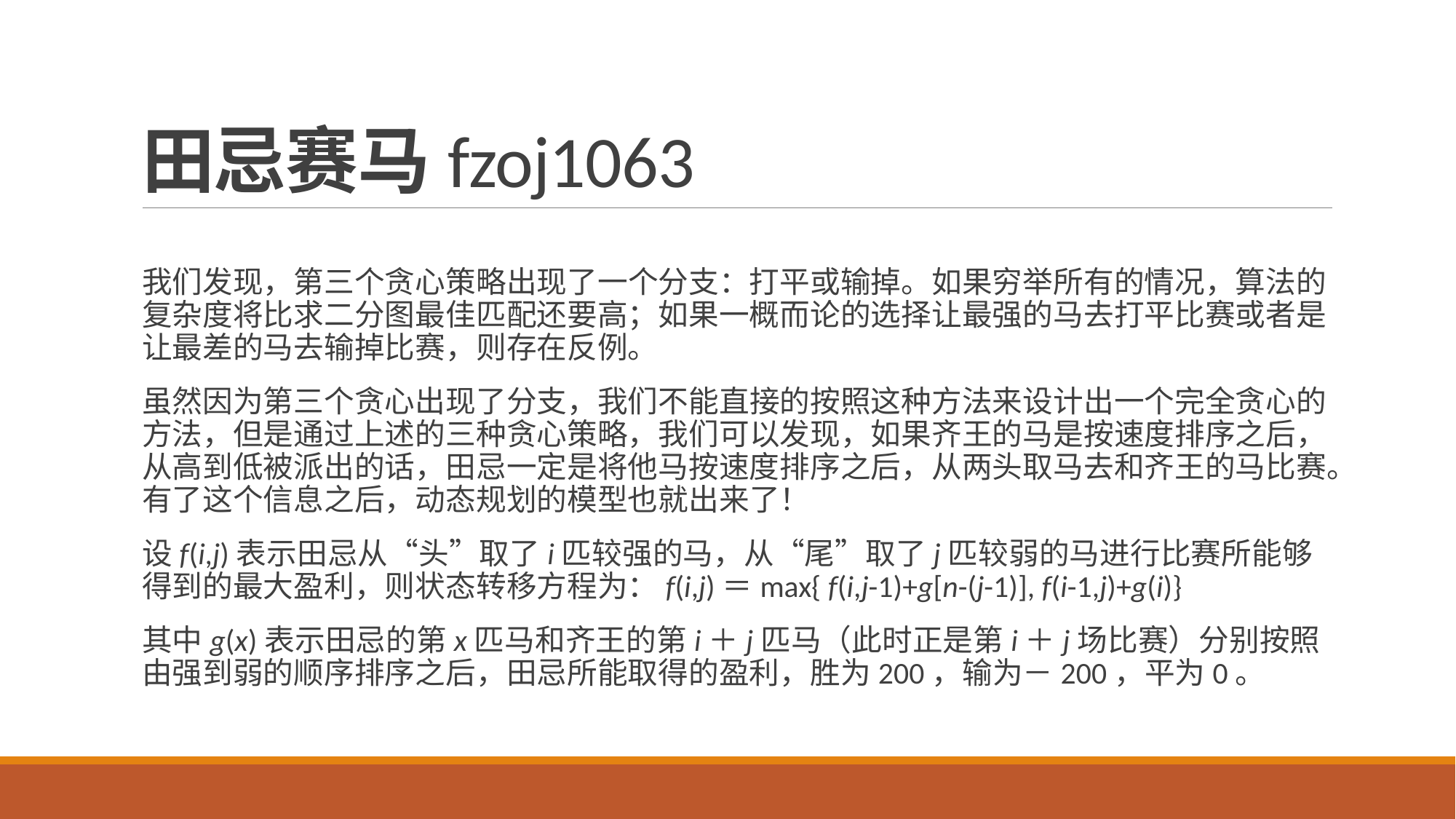

# 田忌赛马fzoj1063
我们发现，第三个贪心策略出现了一个分支：打平或输掉。如果穷举所有的情况，算法的复杂度将比求二分图最佳匹配还要高；如果一概而论的选择让最强的马去打平比赛或者是让最差的马去输掉比赛，则存在反例。
虽然因为第三个贪心出现了分支，我们不能直接的按照这种方法来设计出一个完全贪心的方法，但是通过上述的三种贪心策略，我们可以发现，如果齐王的马是按速度排序之后，从高到低被派出的话，田忌一定是将他马按速度排序之后，从两头取马去和齐王的马比赛。有了这个信息之后，动态规划的模型也就出来了！
设f(i,j)表示田忌从“头”取了i匹较强的马，从“尾”取了j匹较弱的马进行比赛所能够得到的最大盈利，则状态转移方程为：f(i,j)＝max{ f(i,j-1)+g[n-(j-1)], f(i-1,j)+g(i)}
其中g(x)表示田忌的第x匹马和齐王的第i＋j匹马（此时正是第i＋j场比赛）分别按照由强到弱的顺序排序之后，田忌所能取得的盈利，胜为200，输为－200，平为0。